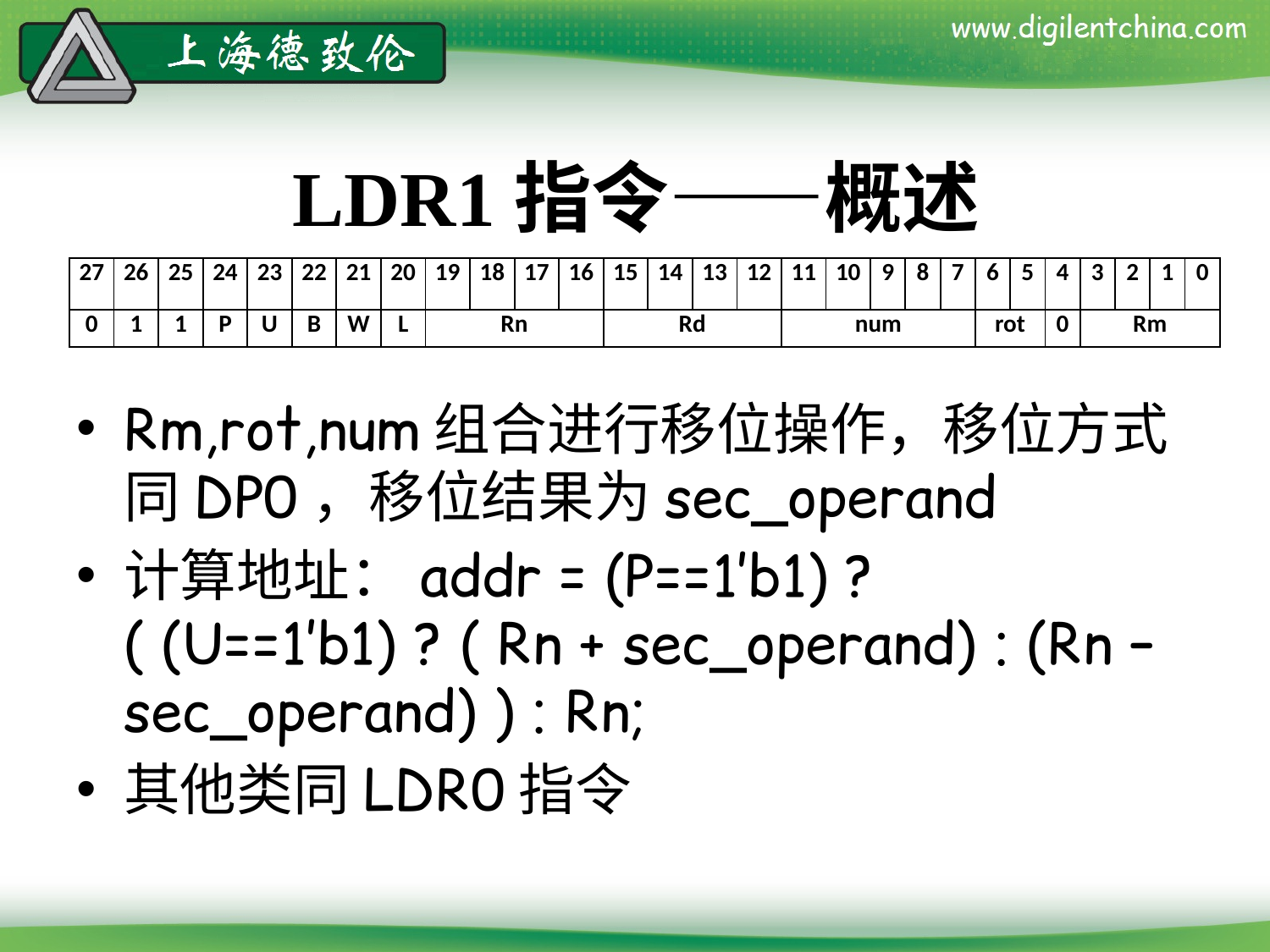

# LDR1指令——概述
| 27 | 26 | 25 | 24 | 23 | 22 | 21 | 20 | 19 | 18 | 17 | 16 | 15 | 14 | 13 | 12 | 11 | 10 | 9 | 8 | 7 | 6 | 5 | 4 | 3 | 2 | 1 | 0 |
| --- | --- | --- | --- | --- | --- | --- | --- | --- | --- | --- | --- | --- | --- | --- | --- | --- | --- | --- | --- | --- | --- | --- | --- | --- | --- | --- | --- |
| 0 | 1 | 1 | P | U | B | W | L | Rn |  |  |  | Rd |  |  |  | num |  |  |  |  | rot |  | 0 | Rm |  |  |  |
Rm,rot,num组合进行移位操作，移位方式同DP0，移位结果为sec_operand
计算地址：addr = (P==1’b1) ? ( (U==1’b1) ? ( Rn + sec_operand) : (Rn – sec_operand) ) : Rn;
其他类同LDR0指令